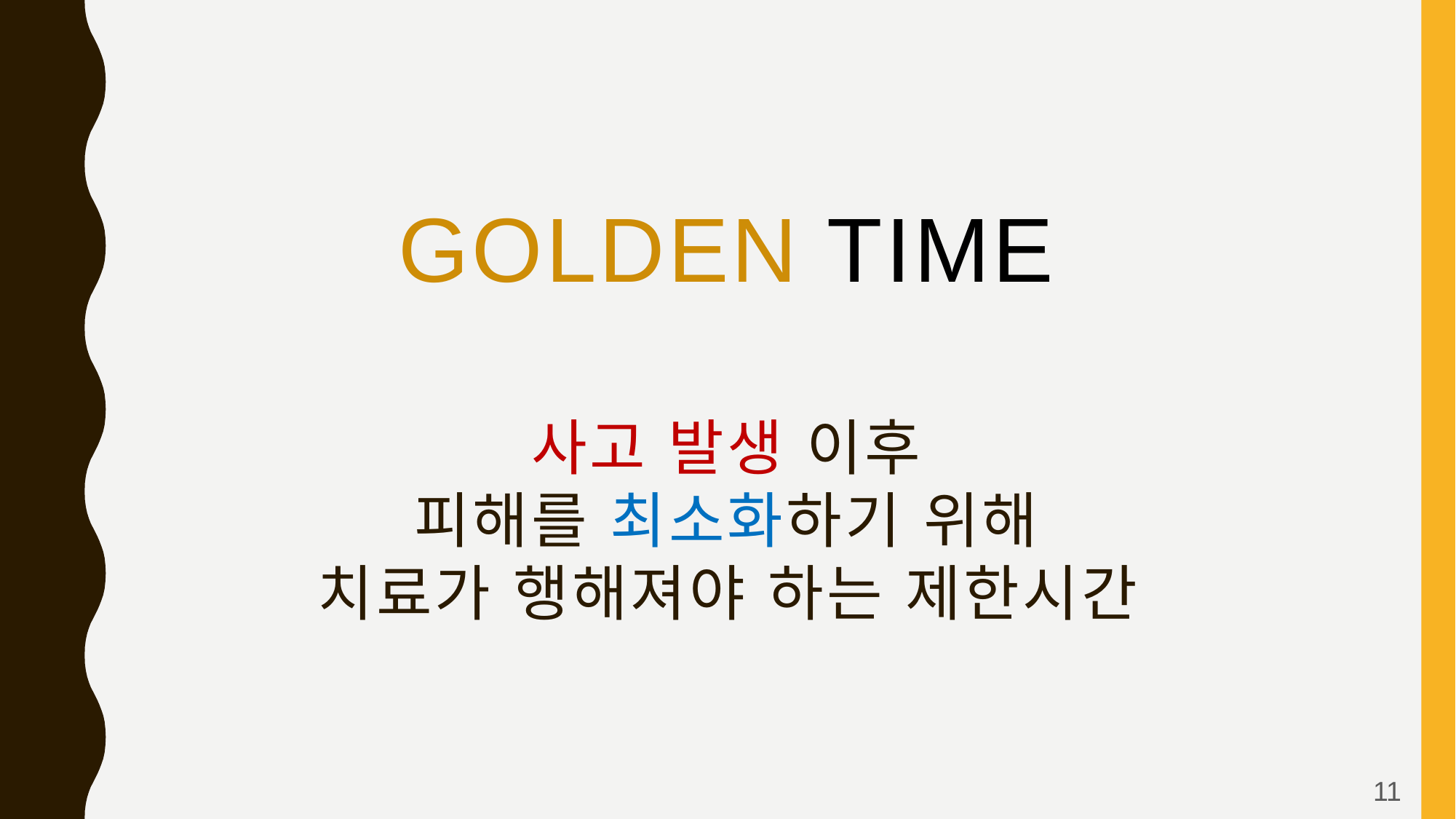

# GOLDEN TIME 사고 발생 이후 피해를 최소화하기 위해 치료가 행해져야 하는 제한시간
11